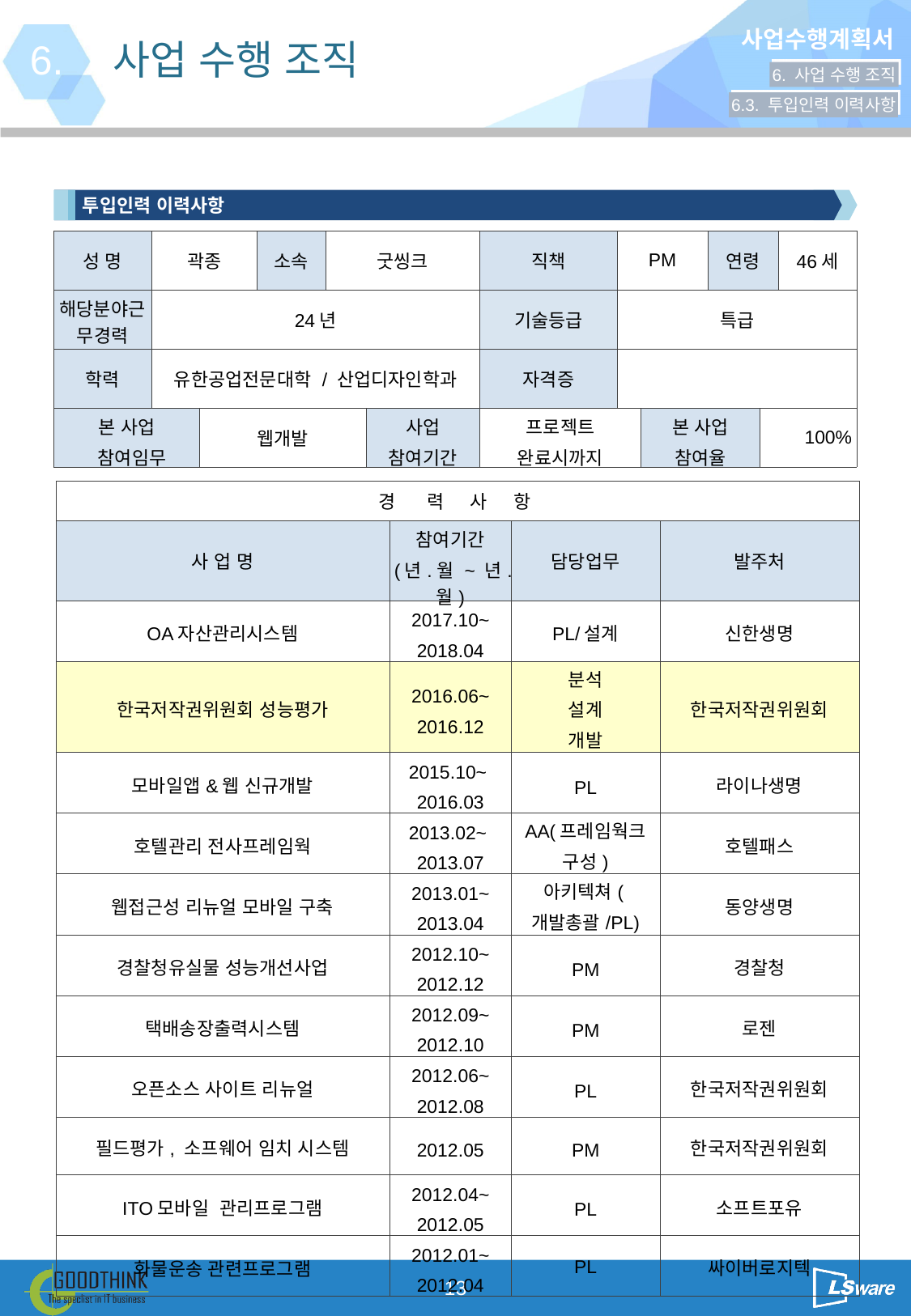

6.
사업 수행 조직
6. 사업 수행 조직
6.3. 투입인력 이력사항

투입인력 이력사항
| 성 명 | 곽종 |  | 소속 | 굿씽크 |  | 직책 | PM |  | 연령 |  | 46세 |
| --- | --- | --- | --- | --- | --- | --- | --- | --- | --- | --- | --- |
| 해당분야근무경력 | 24년 |  |  |  |  | 기술등급 | 특급 |  |  |  |  |
| 학력 | 유한공업전문대학 / 산업디자인학과 |  |  |  |  | 자격증 |  |  |  |  |  |
| 본 사업 참여임무 |  | 웹개발 |  |  | 사업 참여기간 | 프로젝트 완료시까지 |  | 본 사업 참여율 |  | 100% |  |
| 경 력 사 항 |  |  |  |
| --- | --- | --- | --- |
| 사 업 명 | 참여기간 (년.월 ~ 년.월) | 담당업무 | 발주처 |
| OA자산관리시스템 | 2017.10~ 2018.04 | PL/설계 | 신한생명 |
| 한국저작권위원회 성능평가 | 2016.06~ 2016.12 | 분석 설계 개발 | 한국저작권위원회 |
| 모바일앱&웹 신규개발 | 2015.10~ 2016.03 | PL | 라이나생명 |
| 호텔관리 전사프레임웍 | 2013.02~ 2013.07 | AA(프레임웍크 구성) | 호텔패스 |
| 웹접근성 리뉴얼 모바일 구축 | 2013.01~ 2013.04 | 아키텍쳐(개발총괄/PL) | 동양생명 |
| 경찰청유실물 성능개선사업 | 2012.10~ 2012.12 | PM | 경찰청 |
| 택배송장출력시스템 | 2012.09~ 2012.10 | PM | 로젠 |
| 오픈소스 사이트 리뉴얼 | 2012.06~ 2012.08 | PL | 한국저작권위원회 |
| 필드평가, 소프웨어 임치 시스템 | 2012.05 | PM | 한국저작권위원회 |
| ITO모바일 관리프로그램 | 2012.04~ 2012.05 | PL | 소프트포유 |
| 화물운송 관련프로그램 | 2012.01~ 2012.04 | PL | 싸이버로지텍 |